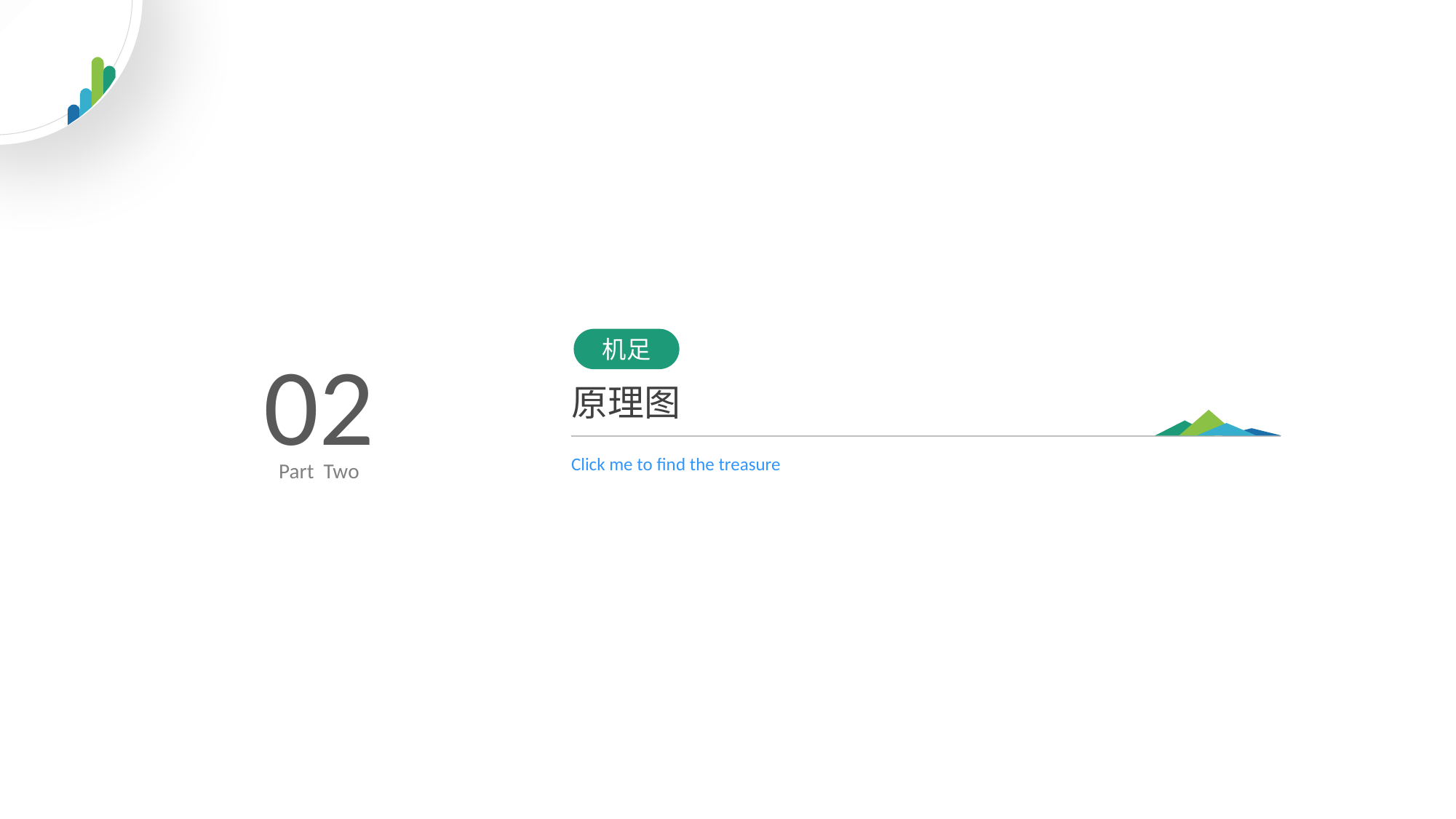

机足

02
原理图

Click me to find the treasure
Part  Two